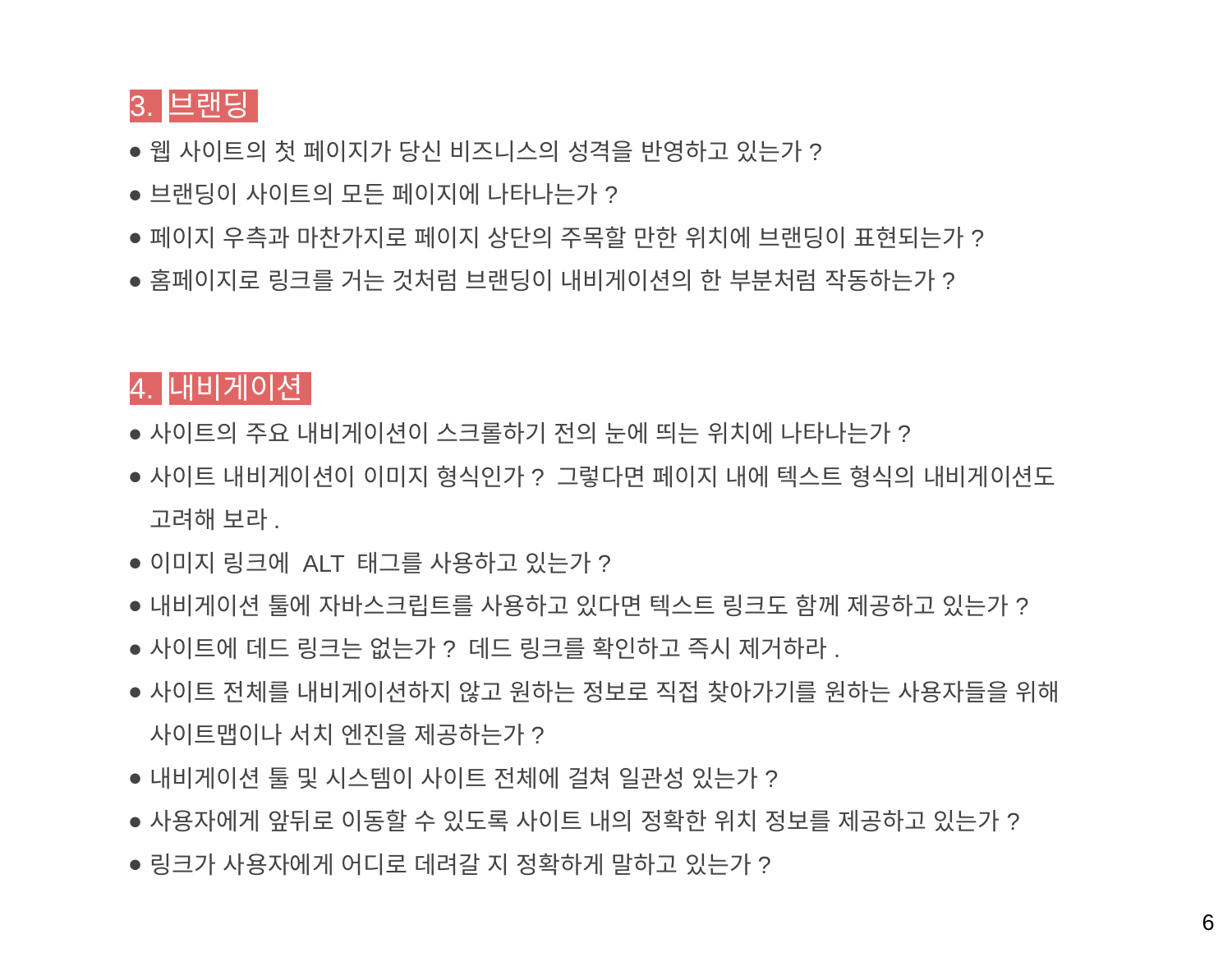

3. 브랜딩
웹 사이트의 첫 페이지가 당신 비즈니스의 성격을 반영하고 있는가?
브랜딩이 사이트의 모든 페이지에 나타나는가?
페이지 우측과 마찬가지로 페이지 상단의 주목할 만한 위치에 브랜딩이 표현되는가?
홈페이지로 링크를 거는 것처럼 브랜딩이 내비게이션의 한 부분처럼 작동하는가?

4. 내비게이션
사이트의 주요 내비게이션이 스크롤하기 전의 눈에 띄는 위치에 나타나는가?
사이트 내비게이션이 이미지 형식인가? 그렇다면 페이지 내에 텍스트 형식의 내비게이션도 고려해 보라.
이미지 링크에 ALT 태그를 사용하고 있는가?
내비게이션 툴에 자바스크립트를 사용하고 있다면 텍스트 링크도 함께 제공하고 있는가?
사이트에 데드 링크는 없는가? 데드 링크를 확인하고 즉시 제거하라.
사이트 전체를 내비게이션하지 않고 원하는 정보로 직접 찾아가기를 원하는 사용자들을 위해 사이트맵이나 서치 엔진을 제공하는가?
내비게이션 툴 및 시스템이 사이트 전체에 걸쳐 일관성 있는가?
사용자에게 앞뒤로 이동할 수 있도록 사이트 내의 정확한 위치 정보를 제공하고 있는가?
링크가 사용자에게 어디로 데려갈 지 정확하게 말하고 있는가?

6